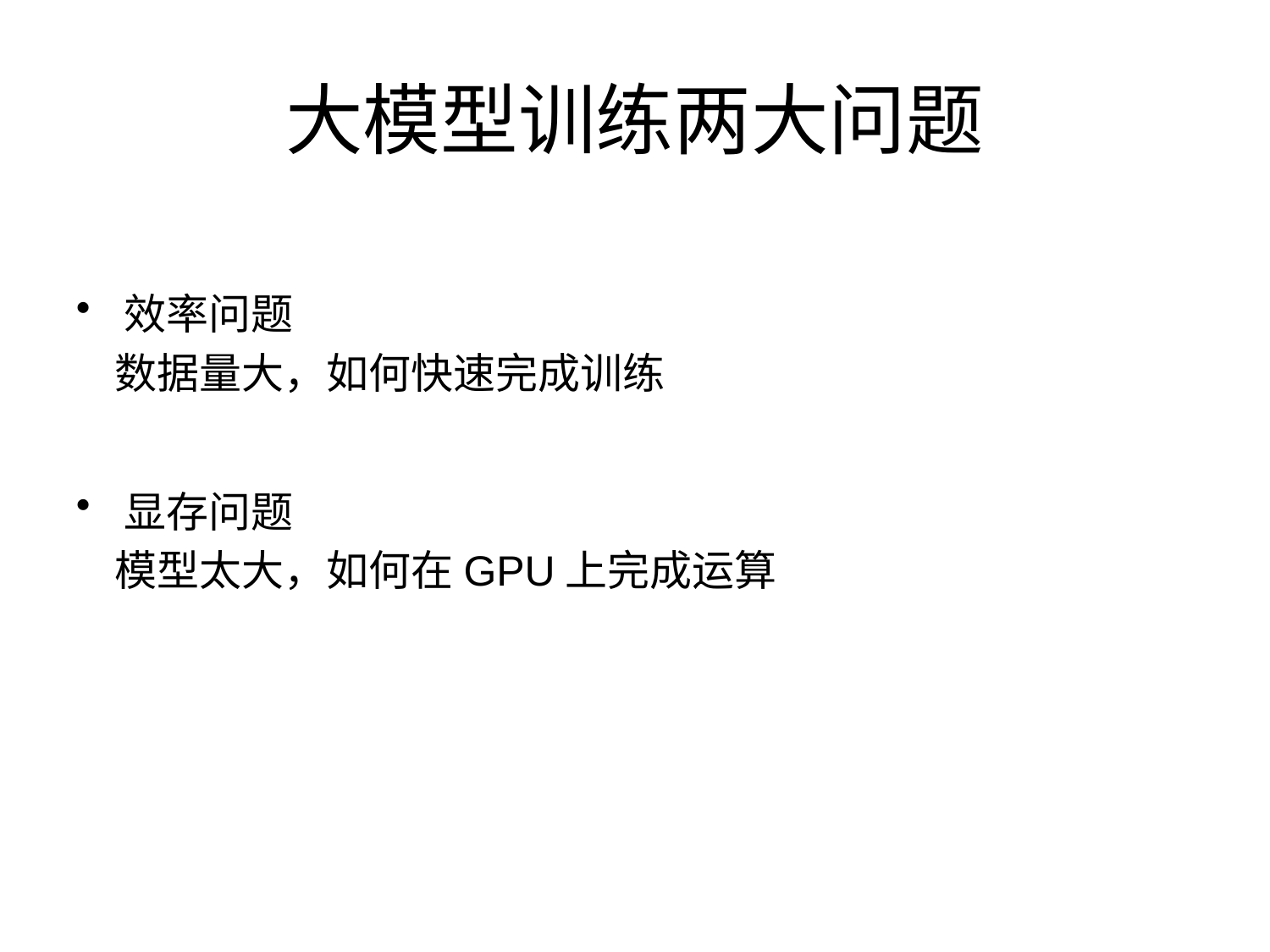

# 大模型训练两大问题

效率问题
   数据量大，如何快速完成训练

显存问题
   模型太大，如何在GPU上完成运算